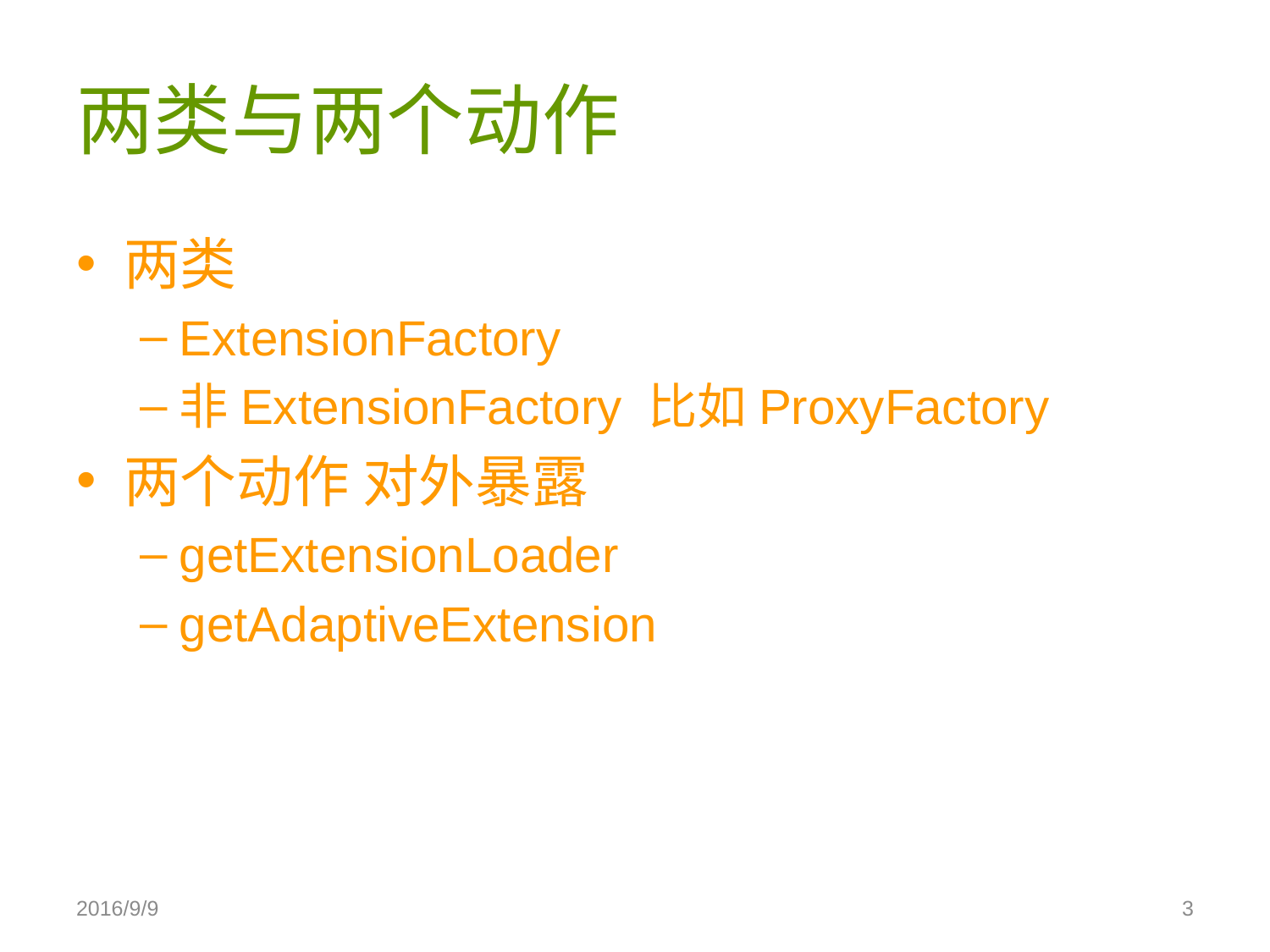

# 两类与两个动作
两类
ExtensionFactory
非ExtensionFactory 比如ProxyFactory
两个动作 对外暴露
getExtensionLoader
getAdaptiveExtension

2016/9/9
3